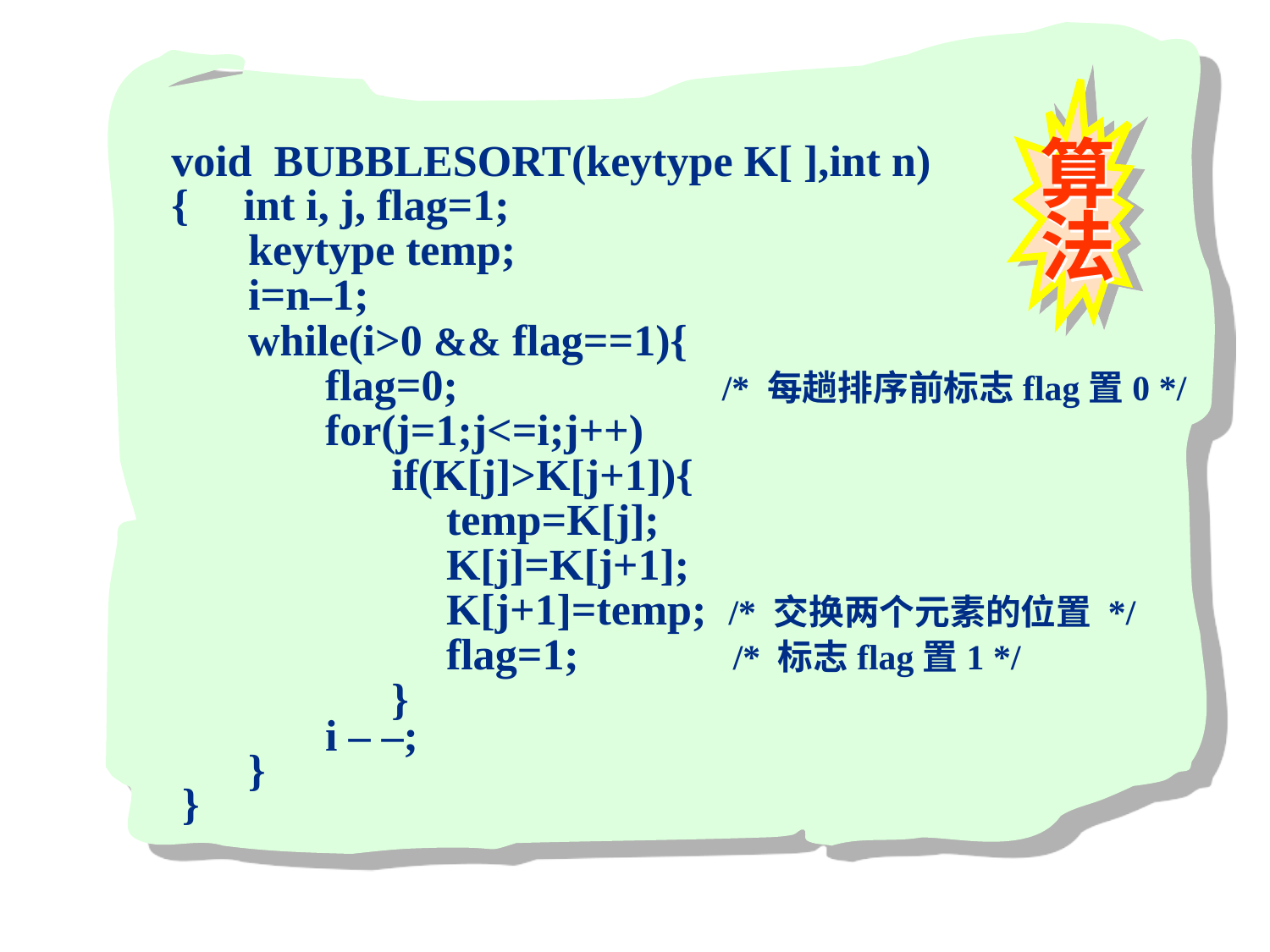

算
法
void  BUBBLESORT(keytype K[ ],int n)
{     int i, j, flag=1;
       keytype temp;
       i=n–1;
       while(i>0 && flag==1){
              flag=0;                        /* 每趟排序前标志flag置0 */
              for(j=1;j<=i;j++)
                    if(K[j]>K[j+1]){
                         temp=K[j];
                         K[j]=K[j+1];
                         K[j+1]=temp;  /* 交换两个元素的位置 */
                         flag=1;              /* 标志flag置1 */
                    }
              i – –;
       }
 }